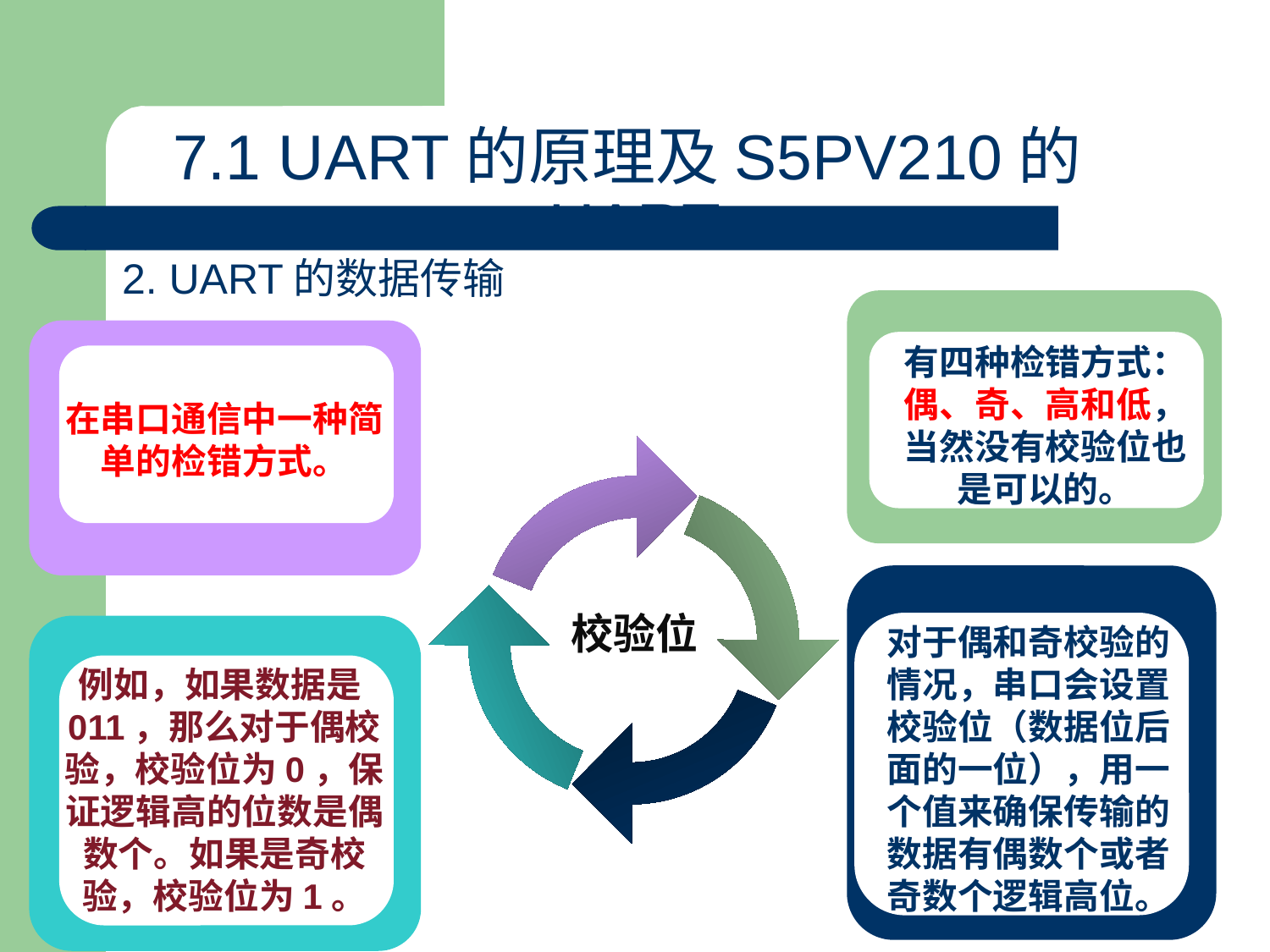

7.1 UART的原理及S5PV210的UART
2. UART的数据传输

有四种检错方式：偶、奇、高和低，当然没有校验位也是可以的。

在串口通信中一种简单的检错方式。

校验位

对于偶和奇校验的情况，串口会设置校验位（数据位后面的一位），用一个值来确保传输的数据有偶数个或者奇数个逻辑高位。

例如，如果数据是011，那么对于偶校验，校验位为0，保证逻辑高的位数是偶数个。如果是奇校验，校验位为1。